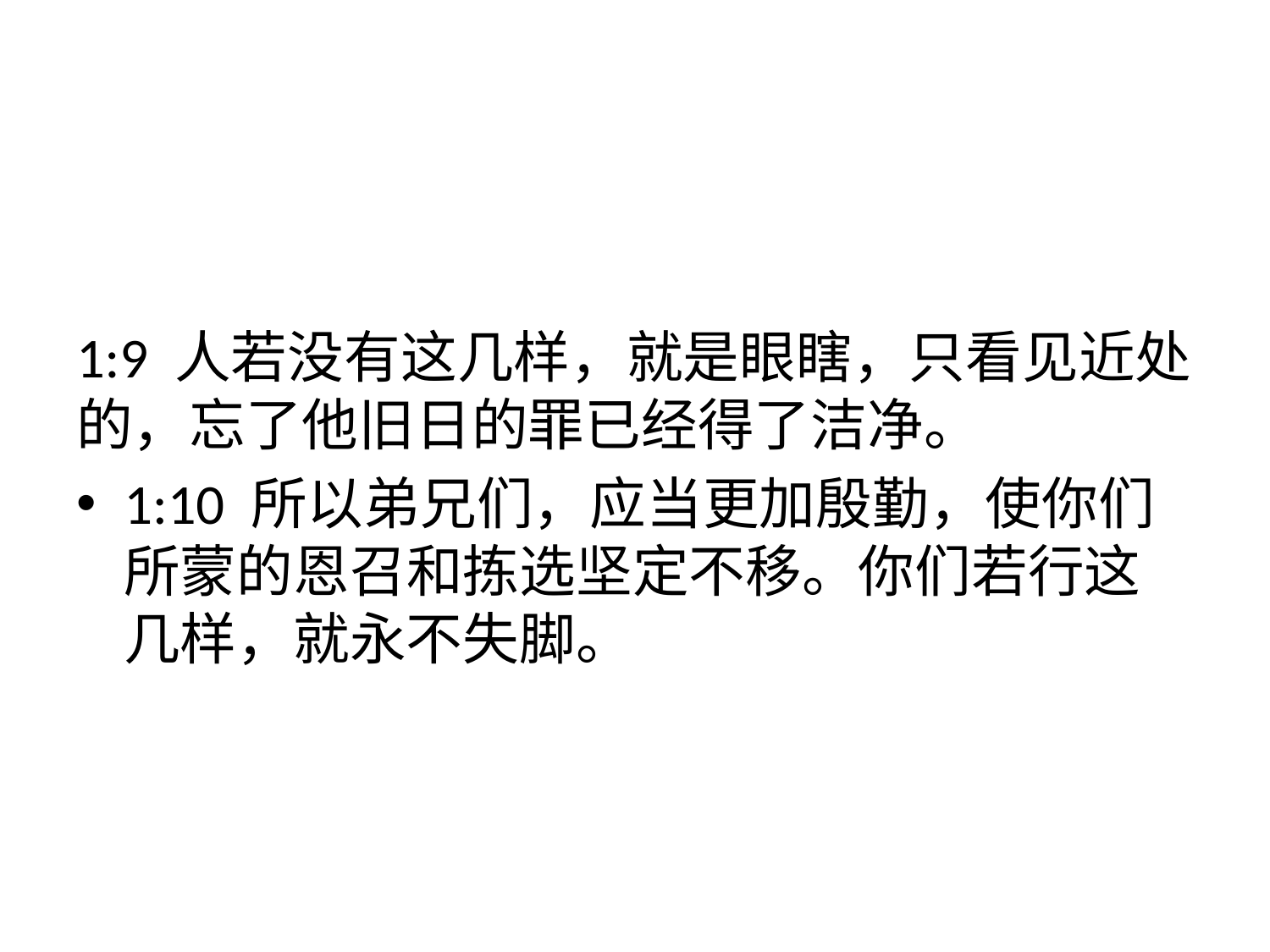

#

1:9 人若没有这几样，就是眼瞎，只看见近处的，忘了他旧日的罪已经得了洁净。
1:10 所以弟兄们，应当更加殷勤，使你们所蒙的恩召和拣选坚定不移。你们若行这几样，就永不失脚。